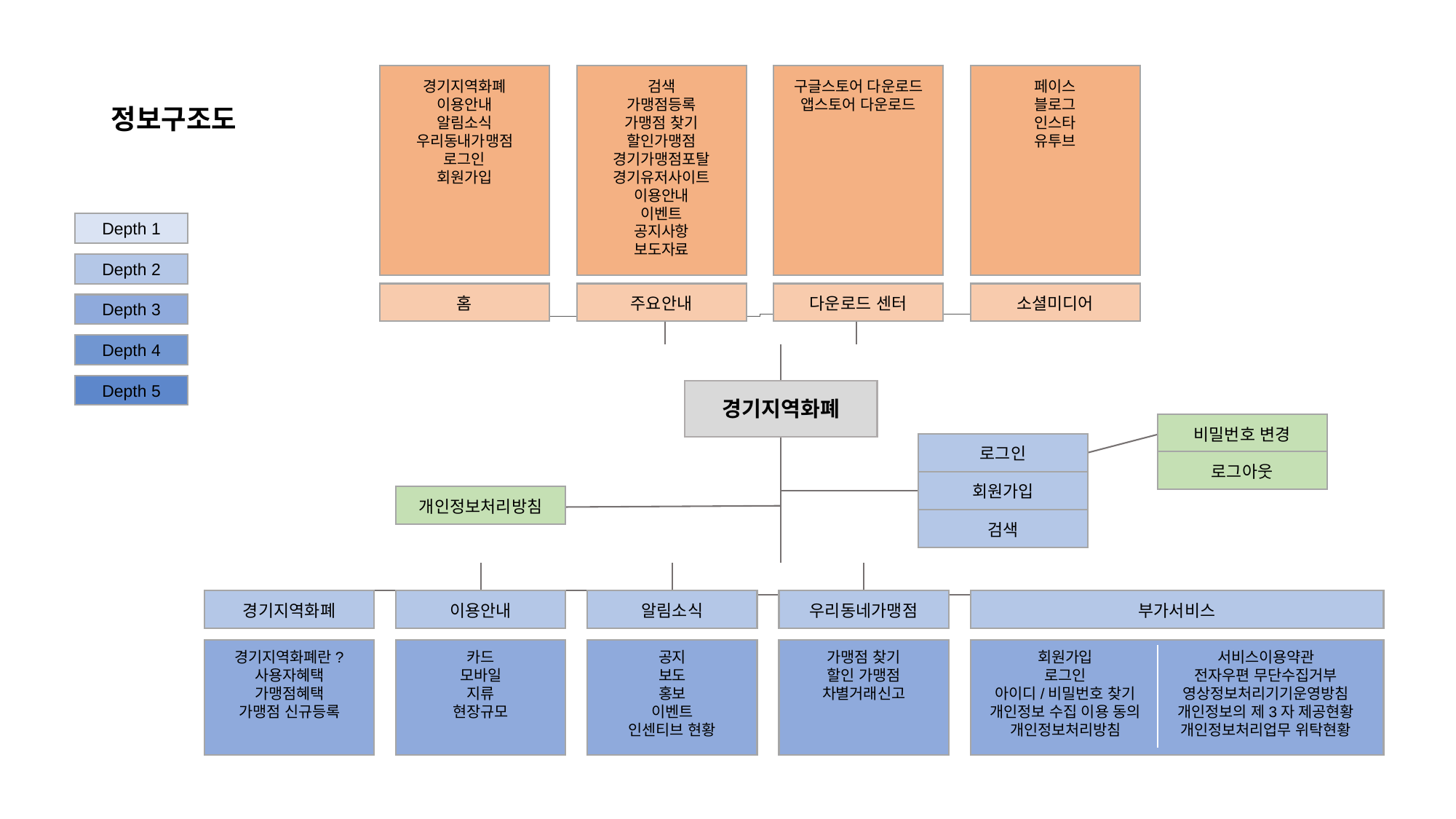

경기지역화폐
이용안내
알림소식
우리동내가맹점
로그인
회원가입

홈

검색
가맹점등록
가맹점 찾기
할인가맹점
경기가맹점포탈
경기유저사이트
이용안내
이벤트
공지사항
보도자료

주요안내

구글스토어 다운로드
앱스토어 다운로드

다운로드 센터

페이스
블로그
인스타
유투브

소셜미디어
정보구조도
Depth 1

Depth 2

Depth 3

Depth 4

Depth 5

경기지역화폐

비밀번호 변경

로그아웃

로그인

회원가입

검색

개인정보처리방침

경기지역화폐

경기지역화폐란?
사용자혜택
가맹점혜택
가맹점 신규등록

이용안내

카드
모바일
지류
현장규모

알림소식

공지
보도
홍보
이벤트
인센티브 현황

우리동네가맹점

가맹점 찾기
할인 가맹점
차별거래신고

부가서비스

회원가입
로그인
아이디/비밀번호 찾기
개인정보 수집 이용 동의
개인정보처리방침
서비스이용약관
전자우편 무단수집거부
영상정보처리기기운영방침
개인정보의 제3자 제공현황
개인정보처리업무 위탁현황